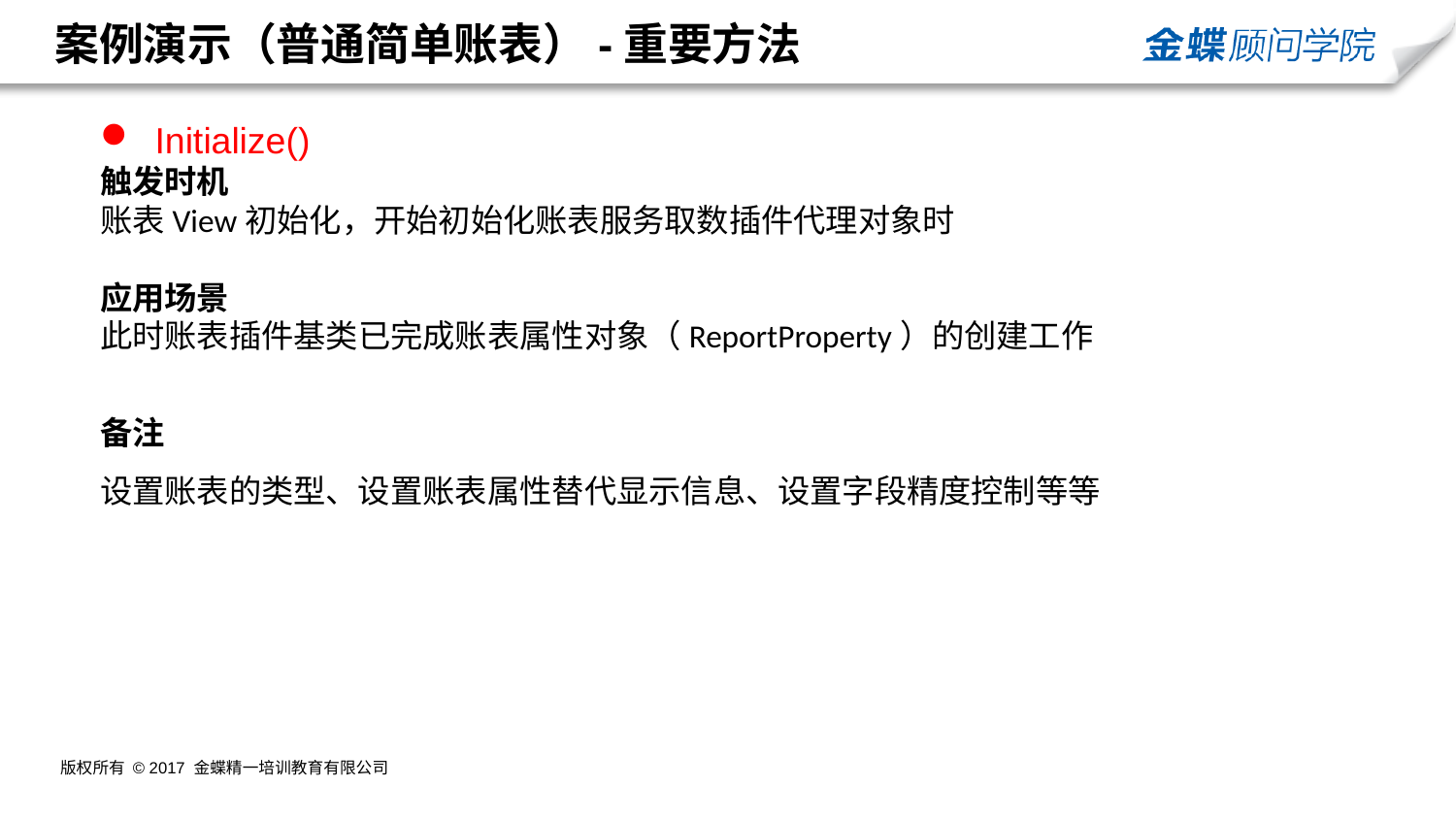

# 案例演示（普通简单账表）-重要方法
Initialize()
触发时机
账表View初始化，开始初始化账表服务取数插件代理对象时

应用场景
此时账表插件基类已完成账表属性对象（ReportProperty）的创建工作

备注
设置账表的类型、设置账表属性替代显示信息、设置字段精度控制等等